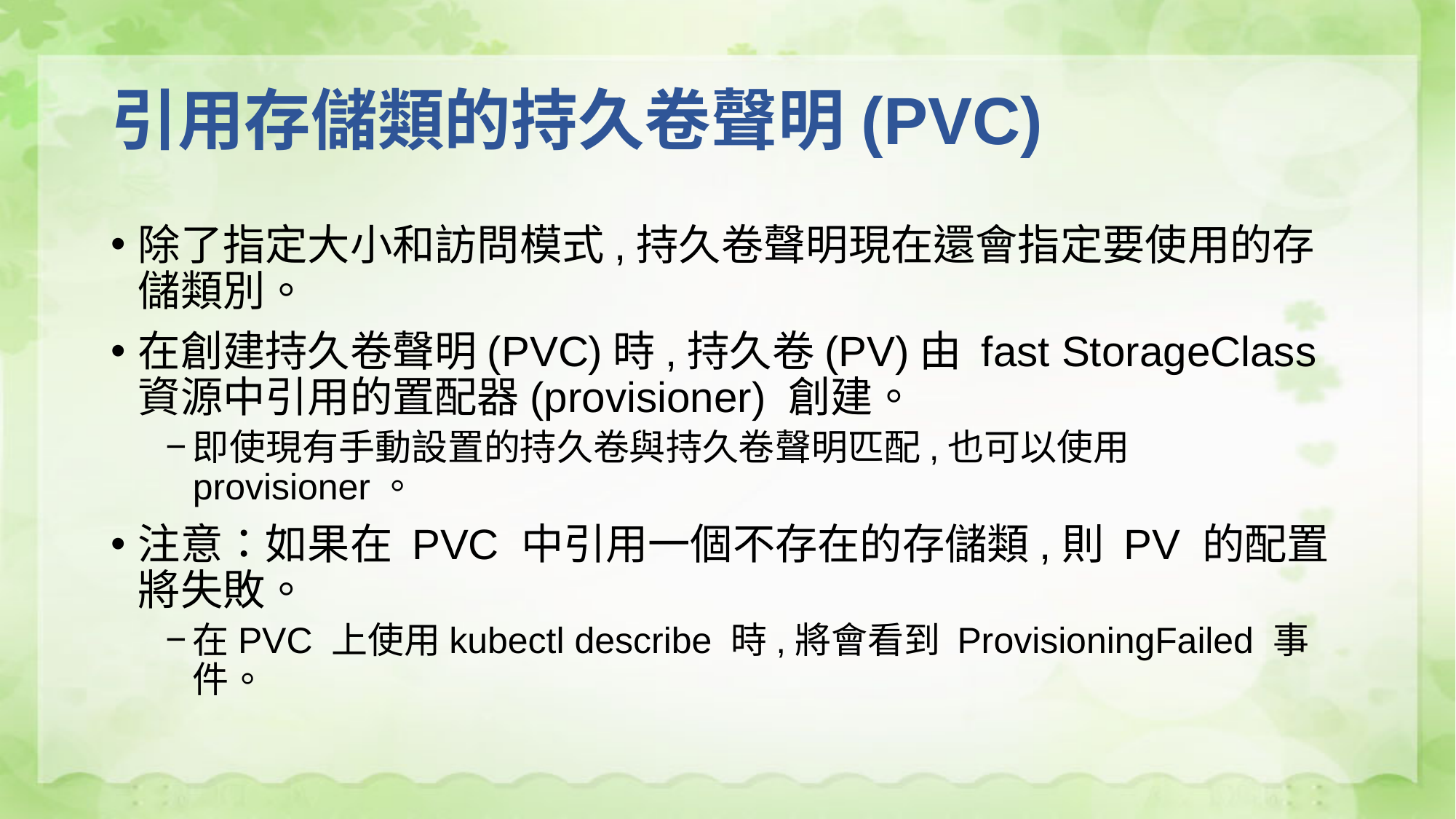

# 引用存儲類的持久卷聲明(PVC)
除了指定大小和訪問模式,持久卷聲明現在還會指定要使用的存儲類別。
在創建持久卷聲明(PVC)時,持久卷(PV)由 fast StorageClass 資源中引用的置配器(provisioner) 創建。
即使現有手動設置的持久卷與持久卷聲明匹配,也可以使用 provisioner。
注意：如果在 PVC 中引用一個不存在的存儲類,則 PV 的配置將失敗。
在PVC 上使用kubectl describe 時,將會看到 ProvisioningFailed 事件。